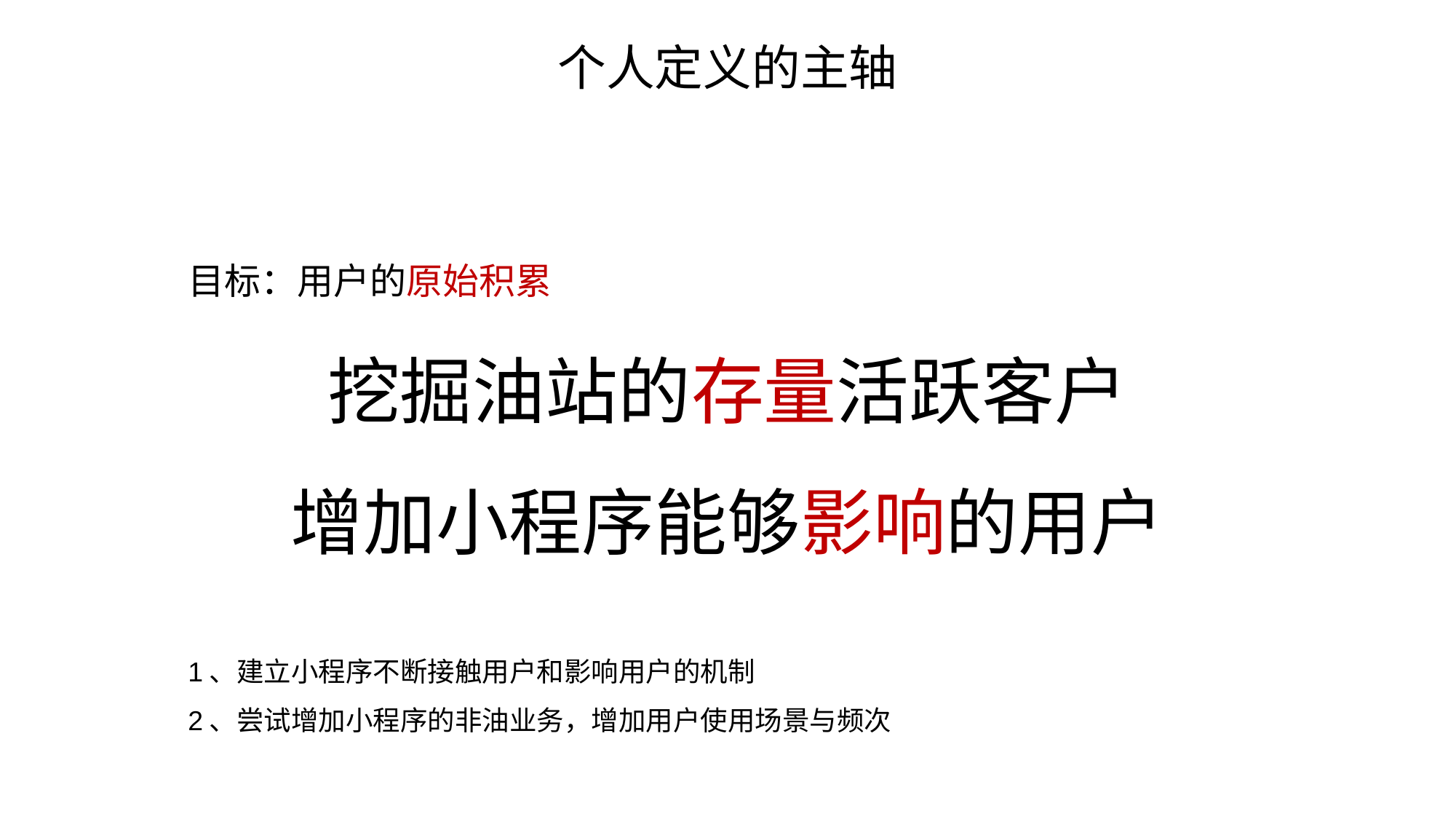

个人定义的主轴
目标：用户的原始积累
挖掘油站的存量活跃客户
增加小程序能够影响的用户
1、建立小程序不断接触用户和影响用户的机制
2、尝试增加小程序的非油业务，增加用户使用场景与频次